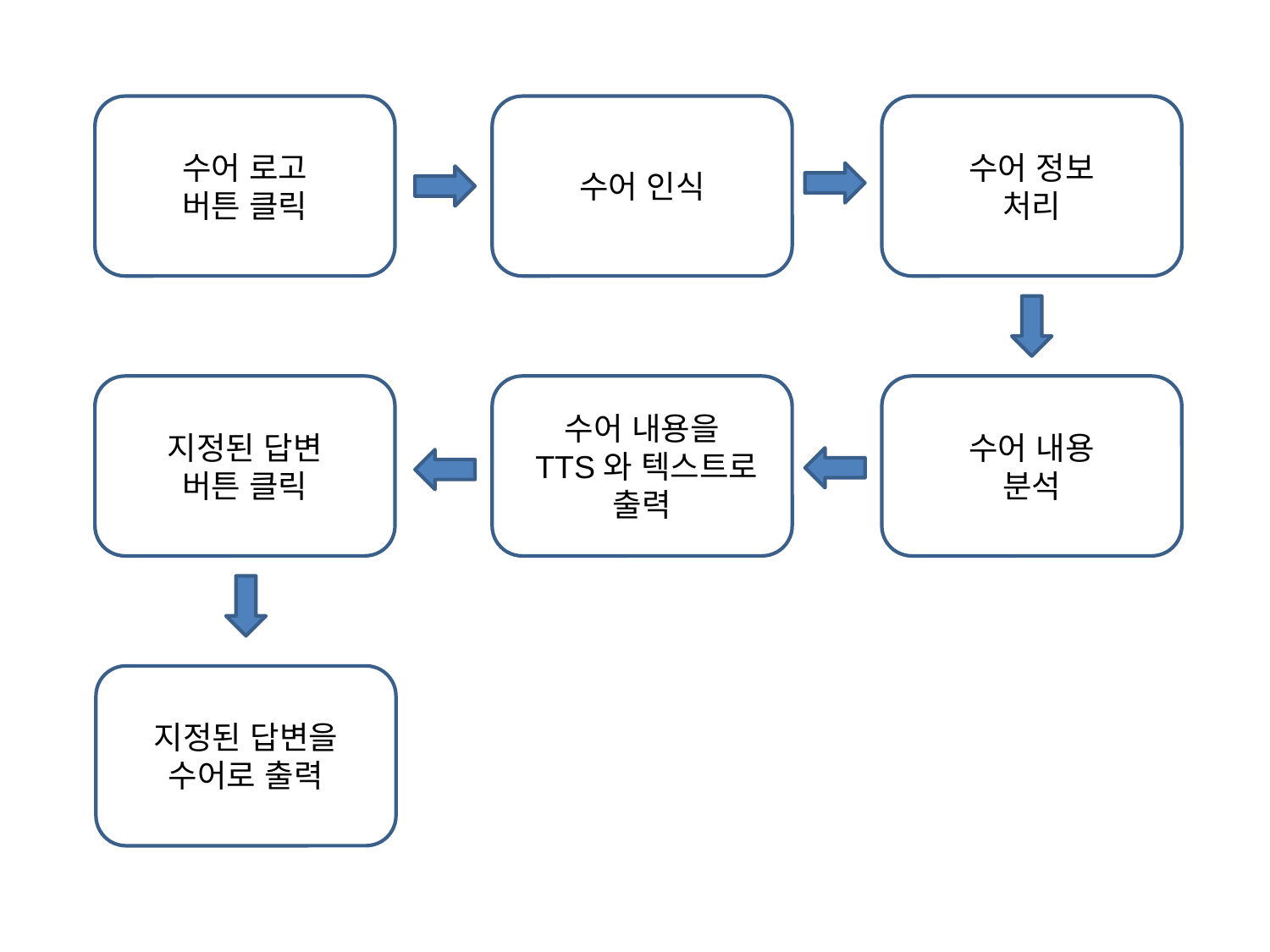

수어 로고
버튼 클릭
수어 인식
수어 정보
처리

지정된 답변
버튼 클릭
수어 내용을
 TTS와 텍스트로 출력
수어 내용
분석

지정된 답변을
수어로 출력